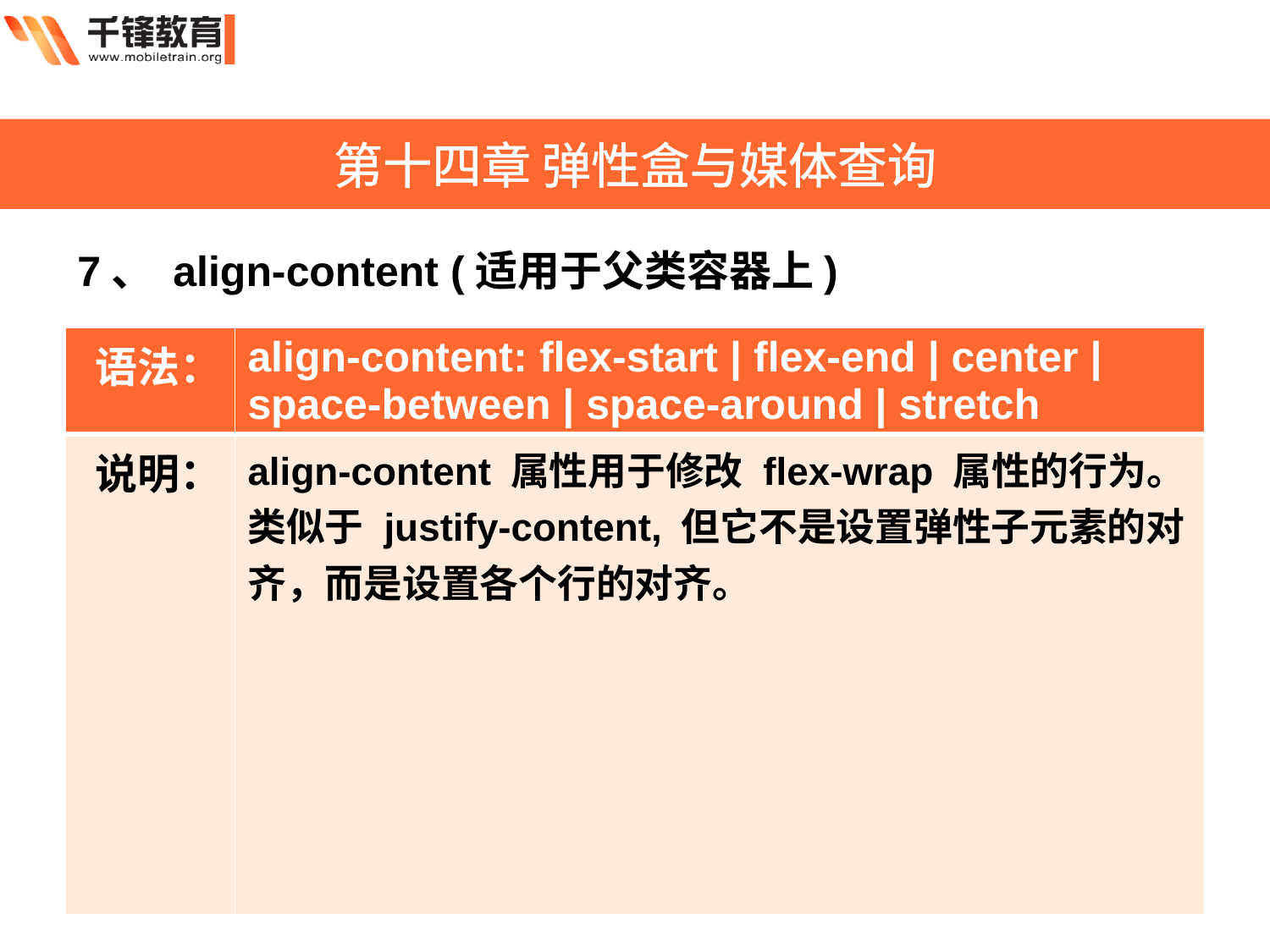

第十四章 弹性盒与媒体查询
7、 align-content (适用于父类容器上)
| 语法： | align-content: flex-start | flex-end | center | space-between | space-around | stretch |
| --- | --- |
| 说明： | align-content 属性用于修改 flex-wrap 属性的行为。类似于 justify-content, 但它不是设置弹性子元素的对齐，而是设置各个行的对齐。 |